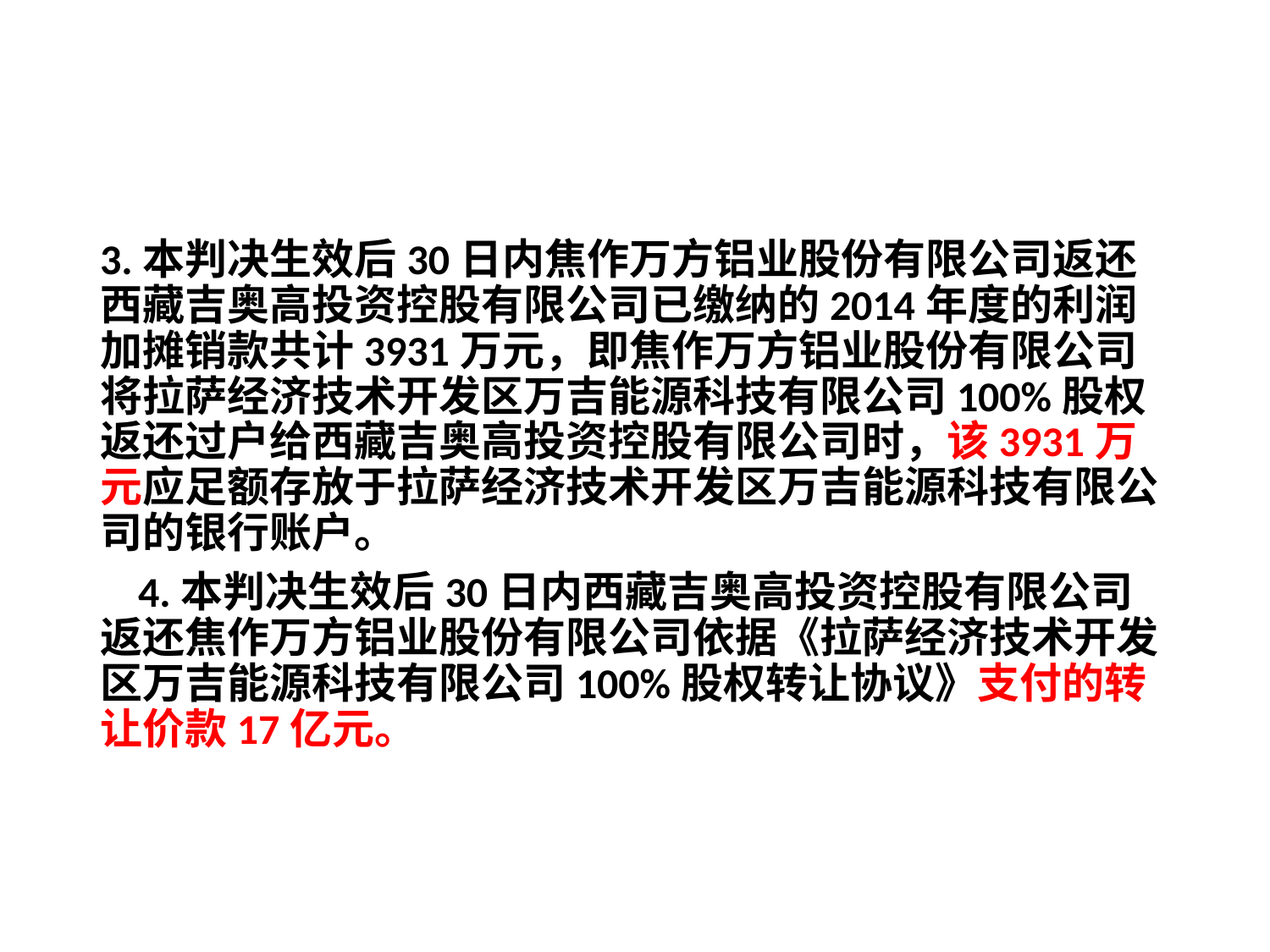

#
3.本判决生效后30日内焦作万方铝业股份有限公司返还西藏吉奥高投资控股有限公司已缴纳的2014年度的利润加摊销款共计3931万元，即焦作万方铝业股份有限公司将拉萨经济技术开发区万吉能源科技有限公司100%股权返还过户给西藏吉奥高投资控股有限公司时，该3931万元应足额存放于拉萨经济技术开发区万吉能源科技有限公司的银行账户。
    4.本判决生效后30日内西藏吉奥高投资控股有限公司返还焦作万方铝业股份有限公司依据《拉萨经济技术开发区万吉能源科技有限公司100%股权转让协议》支付的转让价款17亿元。